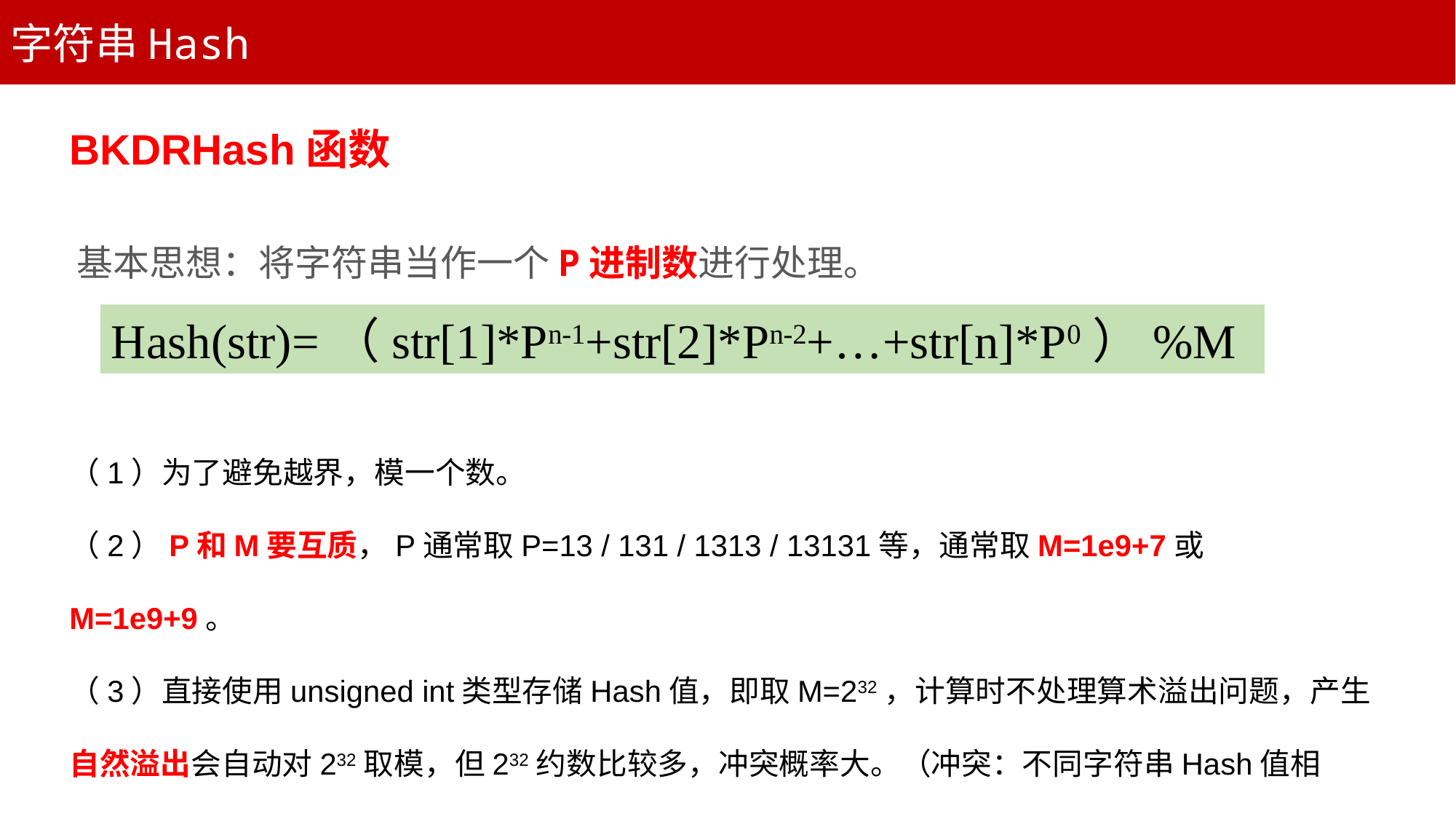

字符串Hash
BKDRHash函数
基本思想：将字符串当作一个P进制数进行处理。
Hash(str)=（str[1]*Pn-1+str[2]*Pn-2+…+str[n]*P0）%M
（1）为了避免越界，模一个数。
（2）P和M要互质，P通常取P=13 / 131 / 1313 / 13131等，通常取M=1e9+7或M=1e9+9。
（3）直接使用unsigned int类型存储Hash值，即取M=232，计算时不处理算术溢出问题，产生自然溢出会自动对232取模，但232约数比较多，冲突概率大。（冲突：不同字符串Hash值相同）